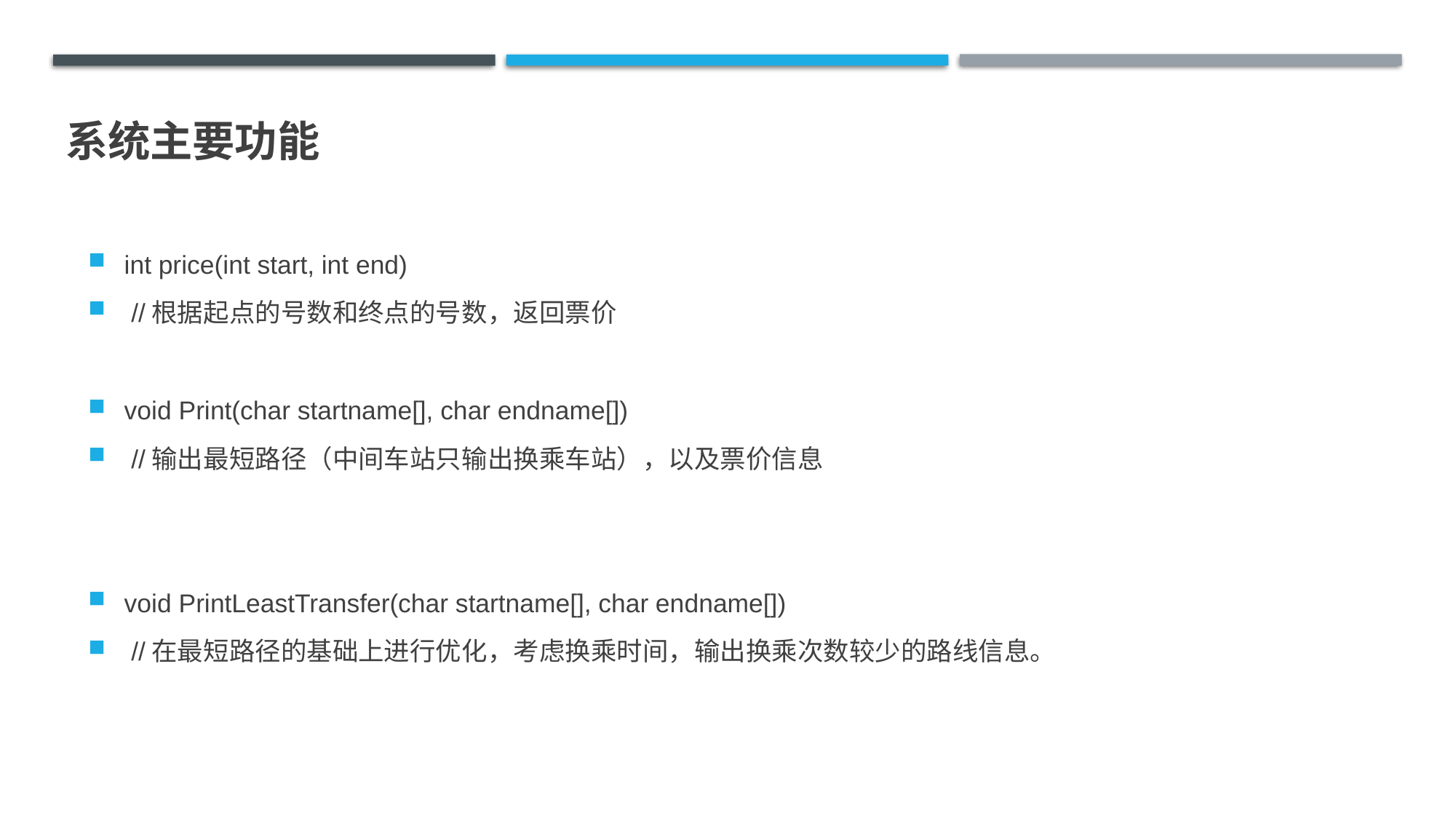

# 系统主要功能
int price(int start, int end)
 //根据起点的号数和终点的号数，返回票价
void Print(char startname[], char endname[])
 //输出最短路径（中间车站只输出换乘车站），以及票价信息
void PrintLeastTransfer(char startname[], char endname[])
 //在最短路径的基础上进行优化，考虑换乘时间，输出换乘次数较少的路线信息。